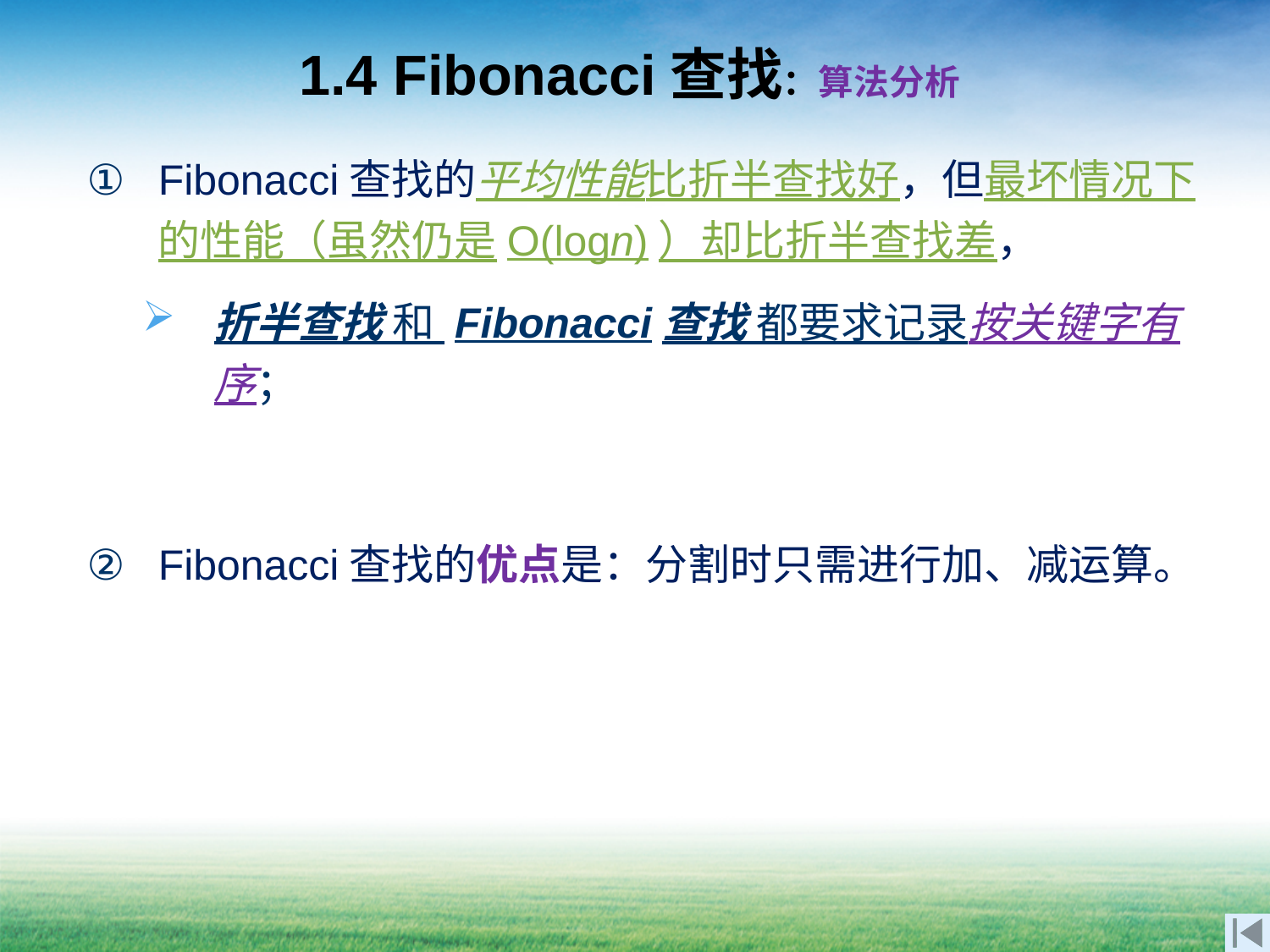

# 1.4 Fibonacci查找：算法分析
Fibonacci查找的平均性能比折半查找好，但最坏情况下的性能（虽然仍是O(logn)）却比折半查找差，
折半查找 和 Fibonacci查找 都要求记录按关键字有序；

Fibonacci查找的优点是：分割时只需进行加、减运算。